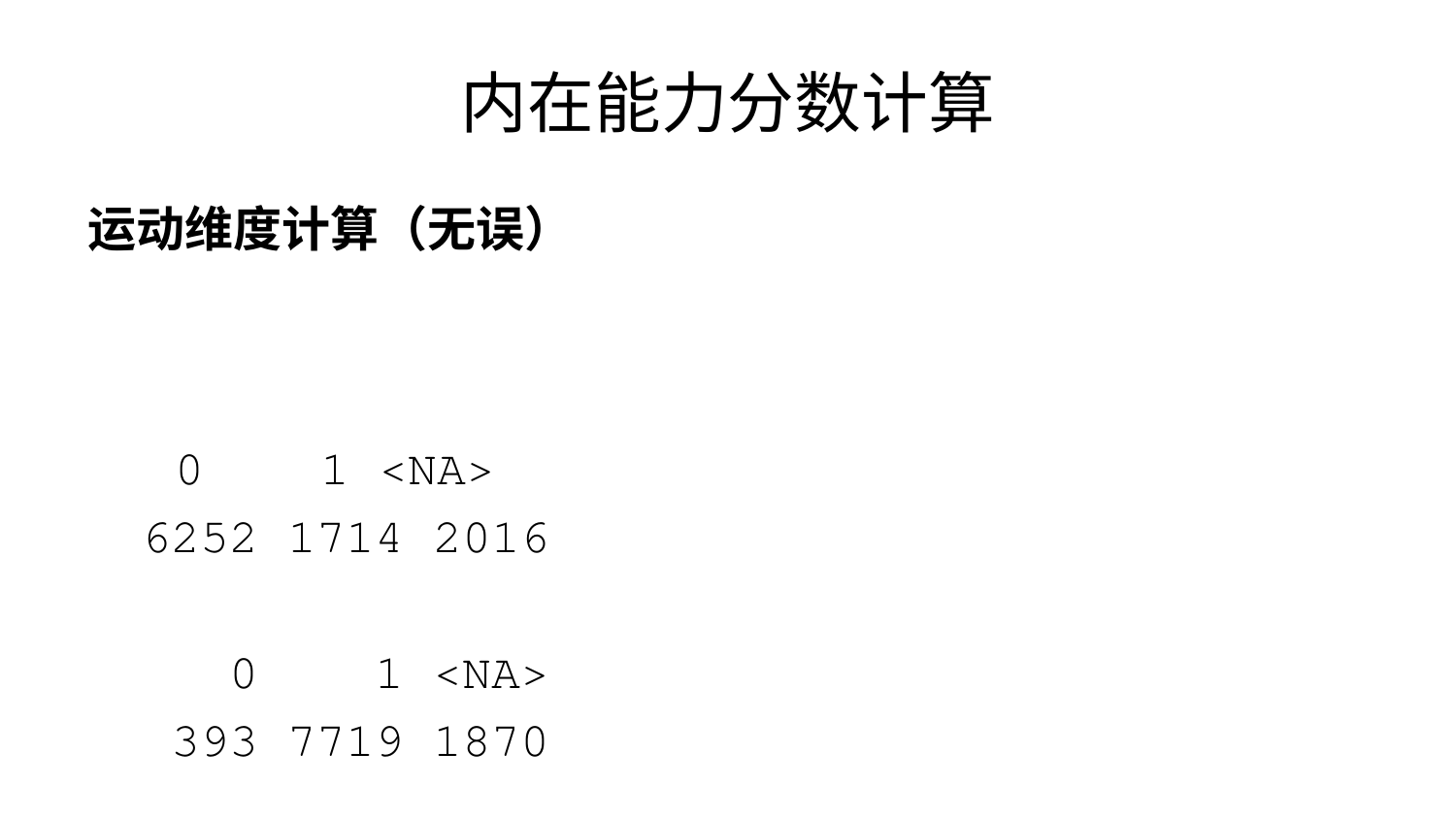

# 内在能力分数计算
运动维度计算（无误）

   0    1 <NA>
6252 1714 2016

   0    1 <NA>
 393 7719 1870

   0    1 <NA>
 774 6913 2295

   0    1 <NA>
 112  154 9716

   0    1 <NA>
 110 6913 2959

   0    1 <NA>
2589 5473 1920

   0    1    2    3 <NA>
  86 1575 3759 1399 3163
认知维度计算（无误）

   0    1    2    3    4    5    6    7    8    9   10 <NA>
1932  468 1156 1960 1934 1374  660  264   68   21    9  136

   1    2 <NA>
 154 6473 3355

   0    1    2    3    4    5 <NA>
 386 1520  878  467  439 2937 3355

   0    1    2    3 <NA>
2414  778 2162 4628    0

   0    1    2 <NA>
 474 1887 4581 3040

   0    1    2    3    4    5 <NA>
 175  340  651  860 1745 3171 3040

   0    1 <NA>
4143 4881  958

   0    1    2    3    4    5    6    7    8    9   10   11   12   13   14   15
   4    9   12   32   63   83  143  179  305  377  506  561  582  529  635  610
  16   17   18   19   20   21 <NA>
 418  246  111   30   10    2 4535

   0    1    2    3 <NA>
1713 1143 1774  817 4535
心理维度计算

   0    1 <NA>
1900 7184  898

   0    1 <NA>
3275 5904  803

   0    1 <NA>
2596 5647 1739

   0    1    2    3 <NA>
 526 1504 2388 3708 1856
感官维度计算(无误)

   0    1 <NA>
2996 6337  649

   0    1 <NA>
2595 6725  662

   0    1 <NA>
1553 7650  779

   0    1    2    3 <NA>
 600 1592 1955 5017  818
活力维度计算（无误，性别没有的也都没法衡量，为NA）

   0    1 <NA>
4666 3487 1829

   0    1 <NA>
5481 2588 1913

   0    1 <NA>
1150 5552 3280

   0    1    2    3 <NA>
 498 2667 2325 1062 3430